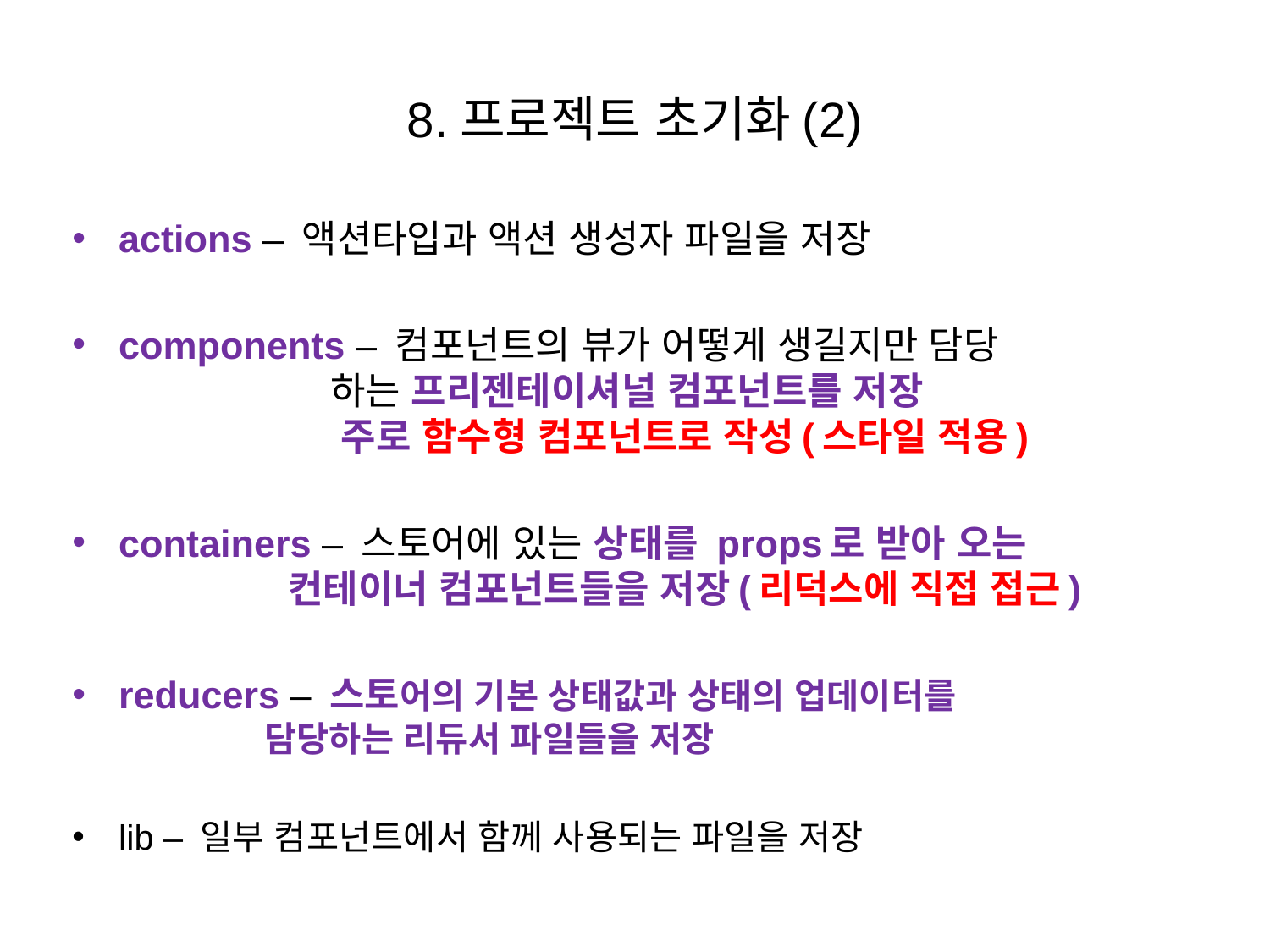

# 8.프로젝트 초기화(2)
actions – 액션타입과 액션 생성자 파일을 저장

components – 컴포넌트의 뷰가 어떻게 생길지만 담당
                    하는 프리젠테이셔널 컴포넌트를 저장
                     주로 함수형 컴포넌트로 작성(스타일 적용)

containers – 스토어에 있는 상태를 props로 받아 오는
                컨테이너 컴포넌트들을 저장(리덕스에 직접 접근)

reducers – 스토어의 기본 상태값과 상태의 업데이터를
               담당하는 리듀서 파일들을 저장

lib – 일부 컴포넌트에서 함께 사용되는 파일을 저장